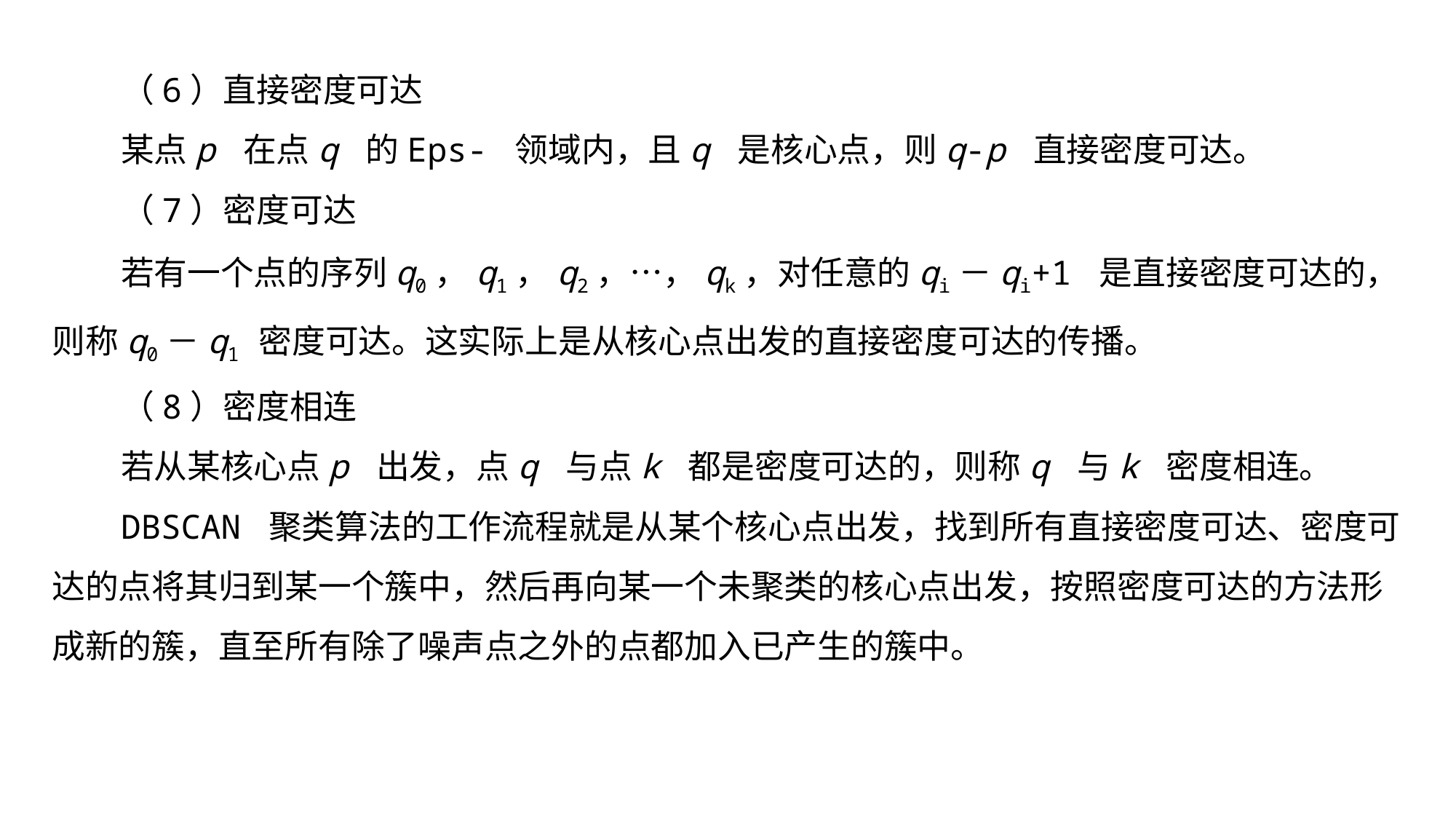

（6）直接密度可达
某点p 在点q 的Eps- 领域内，且q 是核心点，则q-p 直接密度可达。
（7）密度可达
若有一个点的序列q0，q1，q2，…，qk，对任意的qi－qi+1 是直接密度可达的，则称q0－q1 密度可达。这实际上是从核心点出发的直接密度可达的传播。
（8）密度相连
若从某核心点p 出发，点q 与点k 都是密度可达的，则称q 与k 密度相连。
DBSCAN 聚类算法的工作流程就是从某个核心点出发，找到所有直接密度可达、密度可达的点将其归到某一个簇中，然后再向某一个未聚类的核心点出发，按照密度可达的方法形成新的簇，直至所有除了噪声点之外的点都加入已产生的簇中。